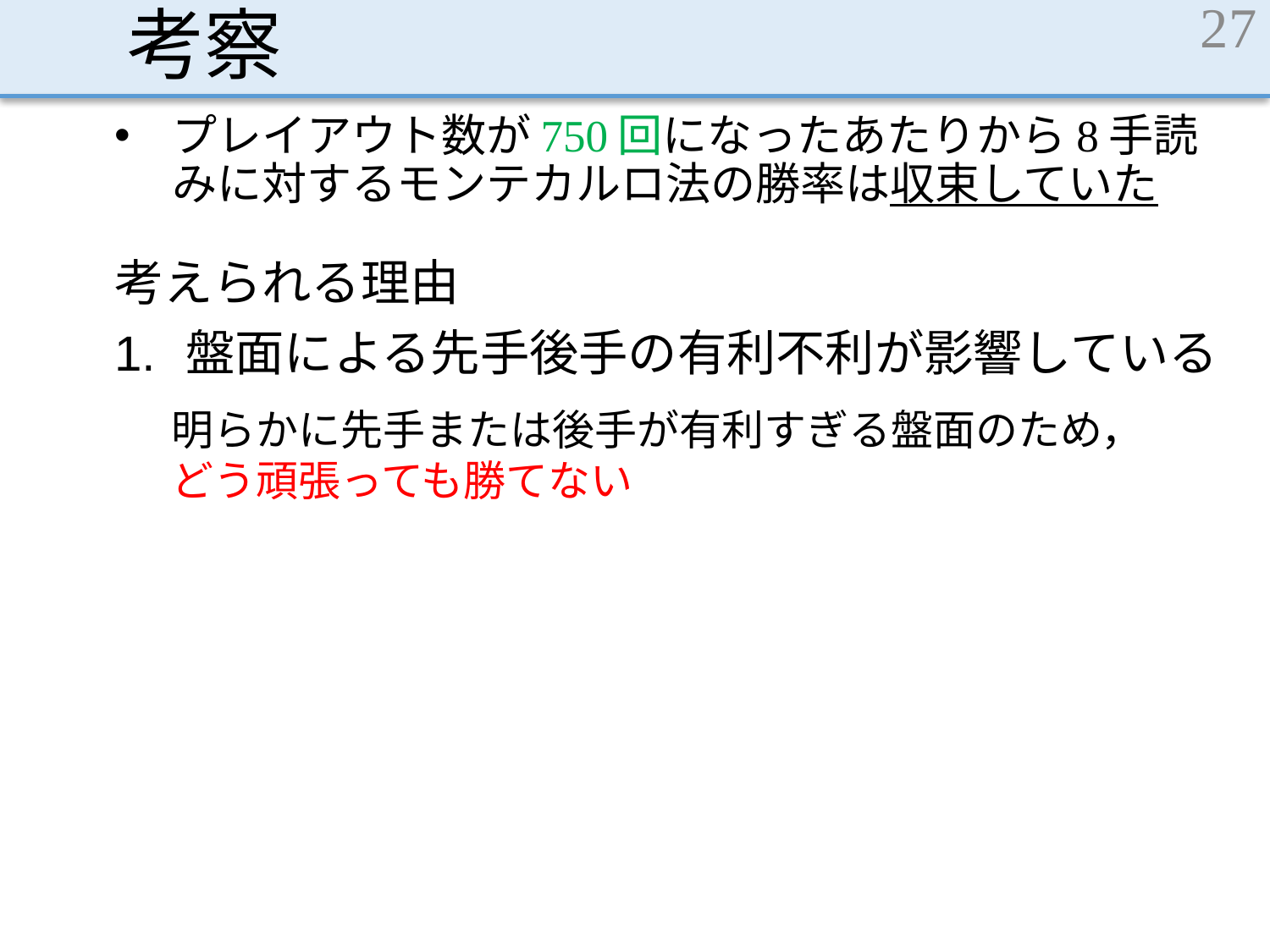

# 考察
27
プレイアウト数が750回になったあたりから8手読みに対するモンテカルロ法の勝率は収束していた
考えられる理由
盤面による先手後手の有利不利が影響している

明らかに先手または後手が有利すぎる盤面のため，
どう頑張っても勝てない